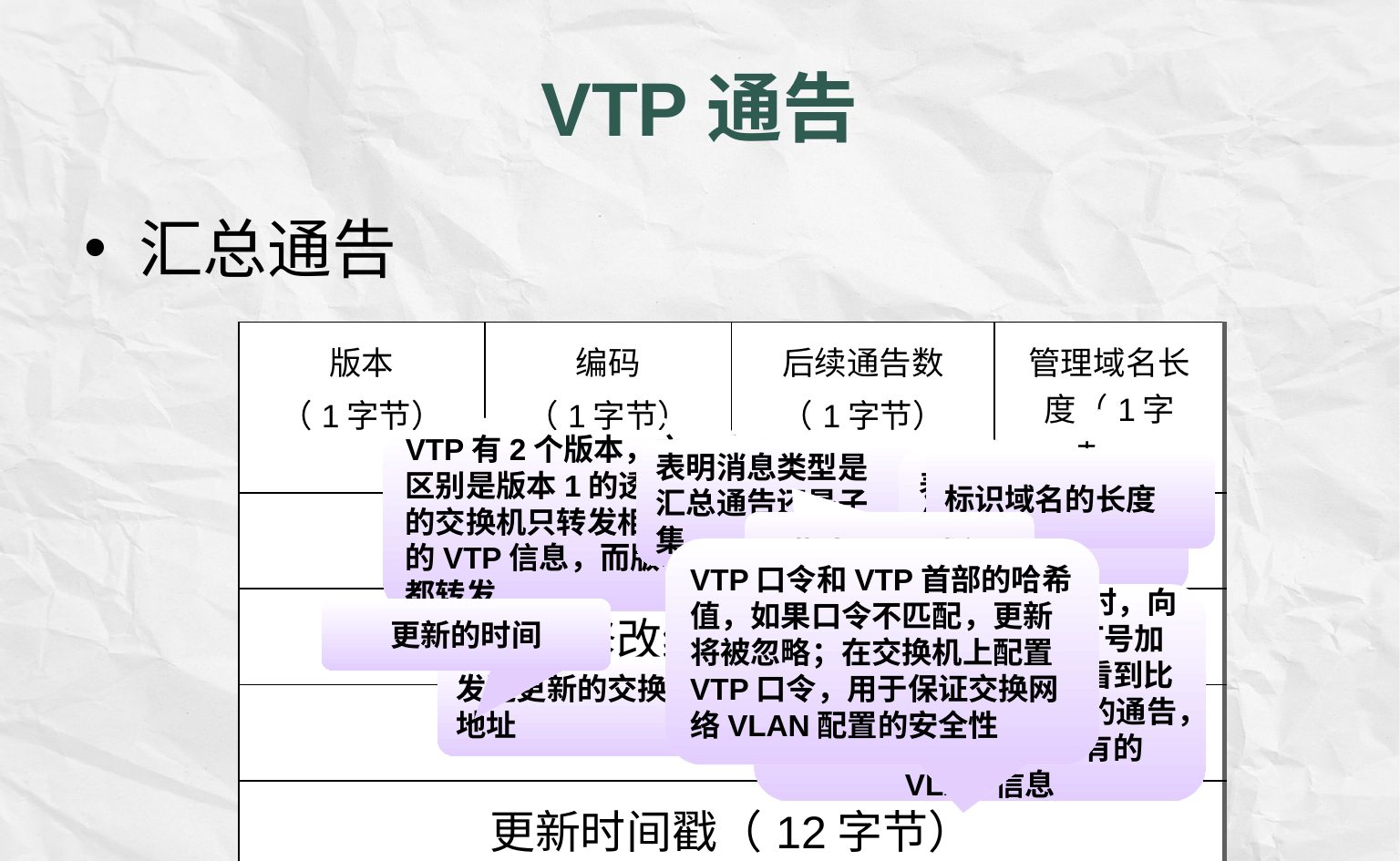

# VTP通告
汇总通告

| 版本 （1字节） | 编码 （1字节） | 后续通告数 （1字节） | 管理域名长度（1字节） |
| --- | --- | --- | --- |
| 管理域名（32字节） |  |  |  |
| 配置修改编号（4字节） |  |  |  |
| 更新者标识（4字节） |  |  |  |
| 更新时间戳（12字节） |  |  |  |
| MD5摘要（16字节） |  |  |  |
VTP有2个版本，之间的区别是版本1的透明模式的交换机只转发相同域名的VTP信息，而版本2的都转发
表明消息类型是汇总通告还是子集
标识域名的长度
表明VTP汇总通告后面跟着多少个子集通告
指出VTP域名
VTP口令和VTP首部的哈希值，如果口令不匹配，更新将被忽略；在交换机上配置VTP口令，用于保证交换网络VLAN配置的安全性
从0开始，当配置更新时，向外发送的VTP通告修订号加1，接收通告的交换机看到比原有的配置修订号更大的通告，就用新的配置覆盖已有的VLAN信息
更新的时间
发送更新的交换机的管理IP地址

84